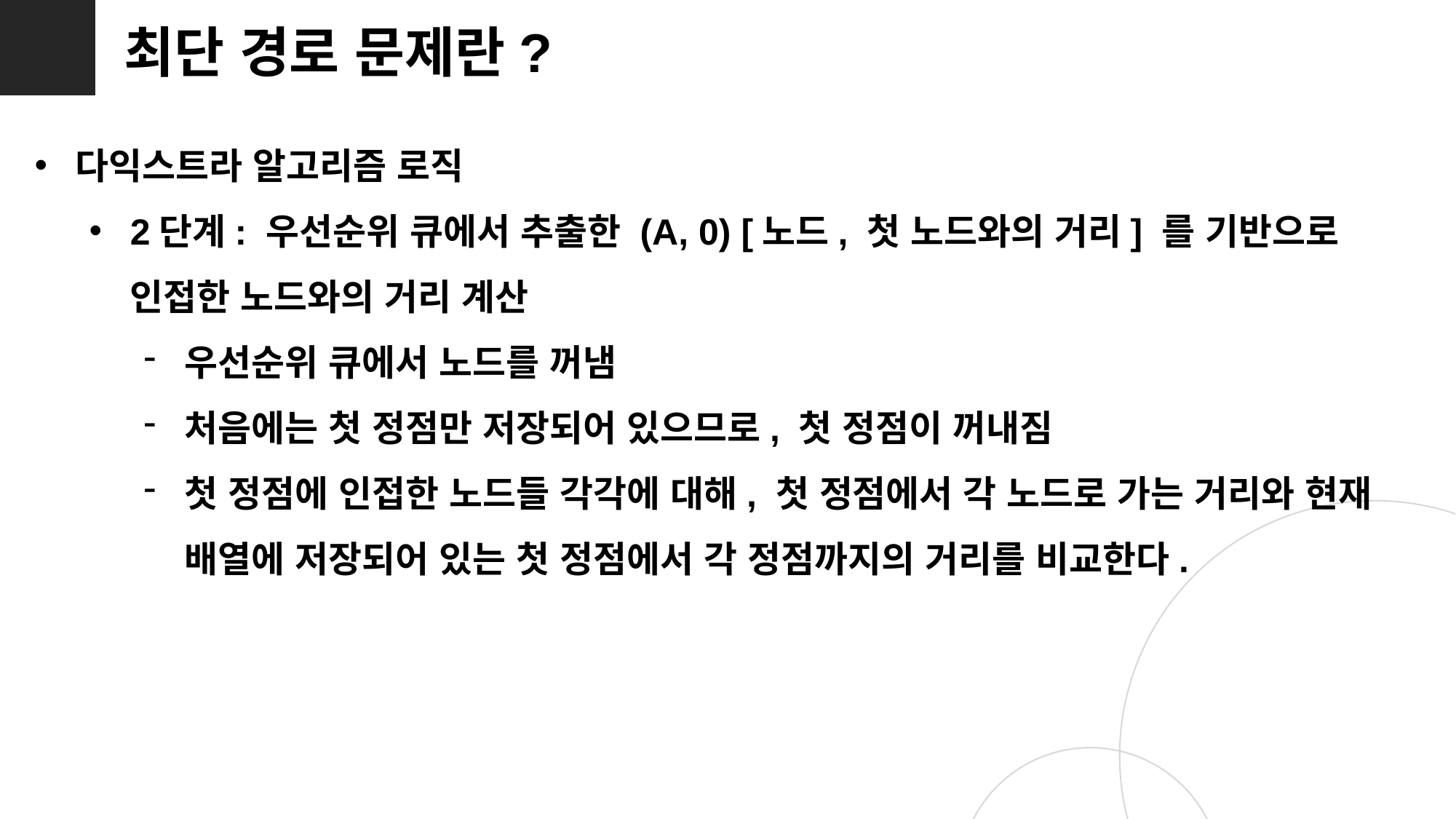

최단 경로 문제란?
다익스트라 알고리즘 로직
2단계: 우선순위 큐에서 추출한 (A, 0) [노드, 첫 노드와의 거리] 를 기반으로 인접한 노드와의 거리 계산
우선순위 큐에서 노드를 꺼냄
처음에는 첫 정점만 저장되어 있으므로, 첫 정점이 꺼내짐
첫 정점에 인접한 노드들 각각에 대해, 첫 정점에서 각 노드로 가는 거리와 현재 배열에 저장되어 있는 첫 정점에서 각 정점까지의 거리를 비교한다.